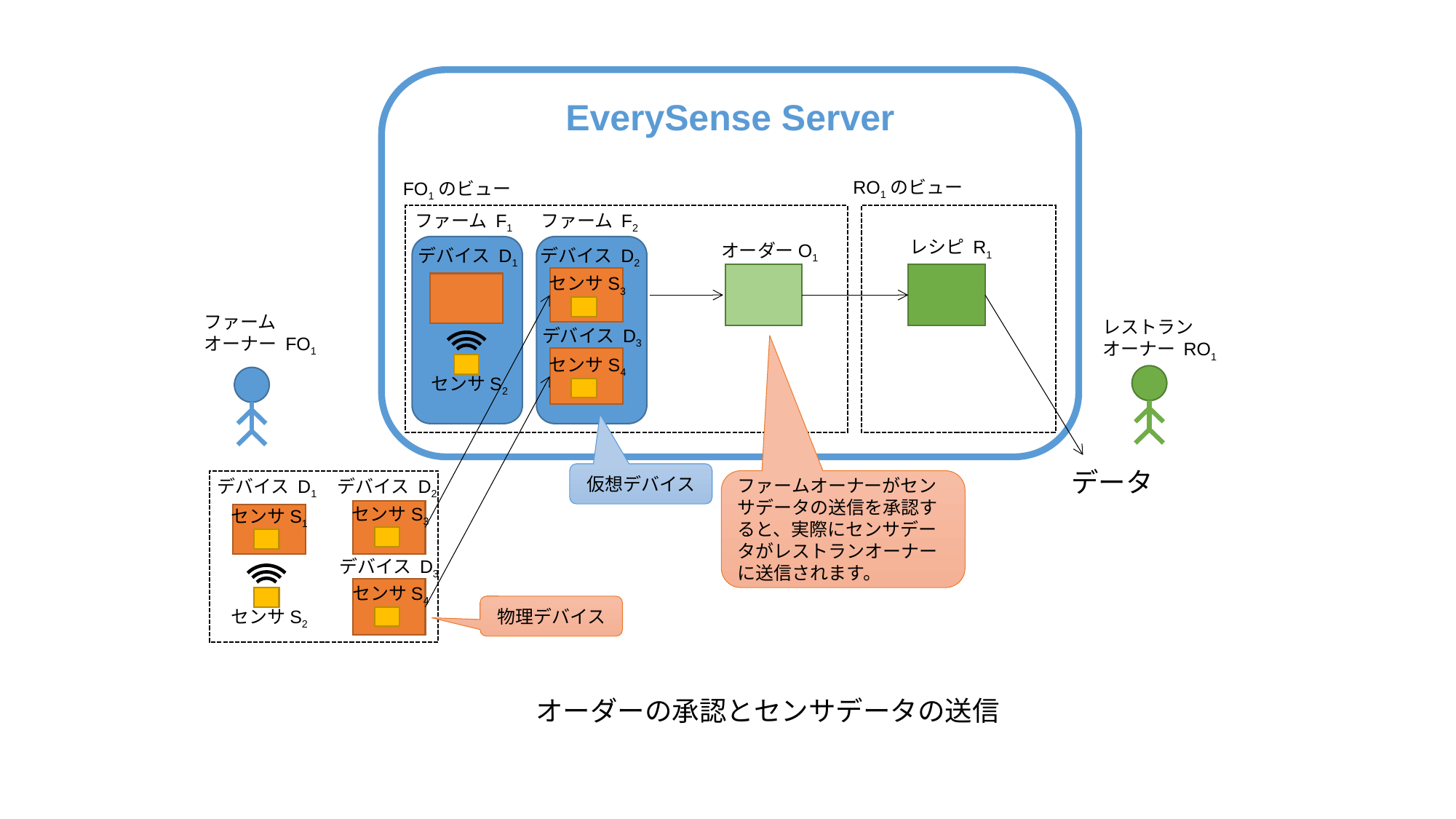

EverySense Server
RO1のビュー
FO1のビュー
ファーム F2
ファーム F1

レシピ R1
オーダーO1

デバイス D2
デバイス D1

センサS3

ファーム
オーナー FO1
レストラン
オーナー RO1
デバイス D3

センサS4

センサS2

データ
仮想デバイス
デバイス D2
デバイス D1
ファームオーナーがセンサデータの送信を承認すると、実際にセンサデータがレストランオーナーに送信されます。

センサS3
センサS1

デバイス D3

センサS4

物理デバイス
センサS2

オーダーの承認とセンサデータの送信